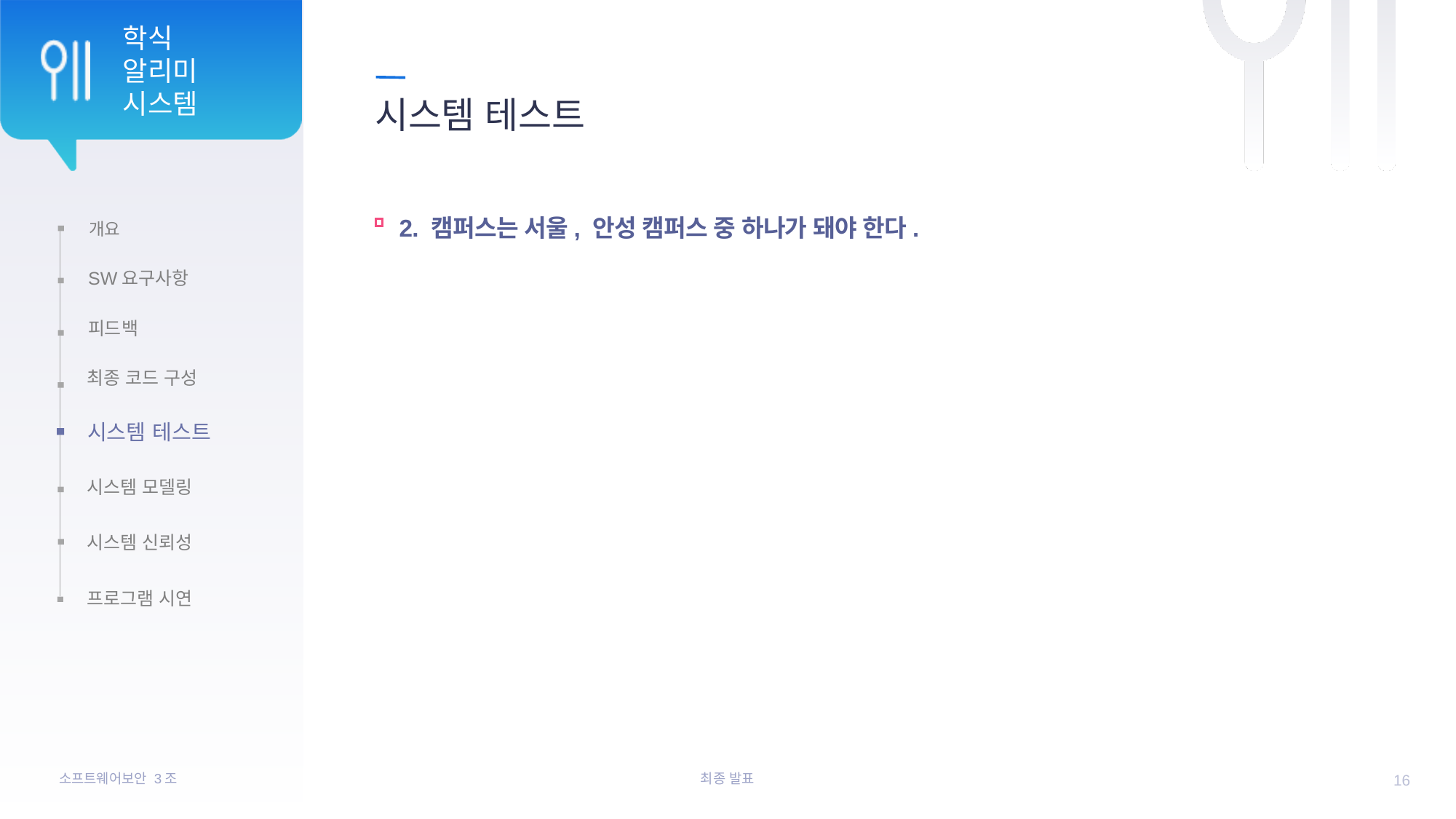

# 시스템 테스트
2. 캠퍼스는 서울, 안성 캠퍼스 중 하나가 돼야 한다.

16